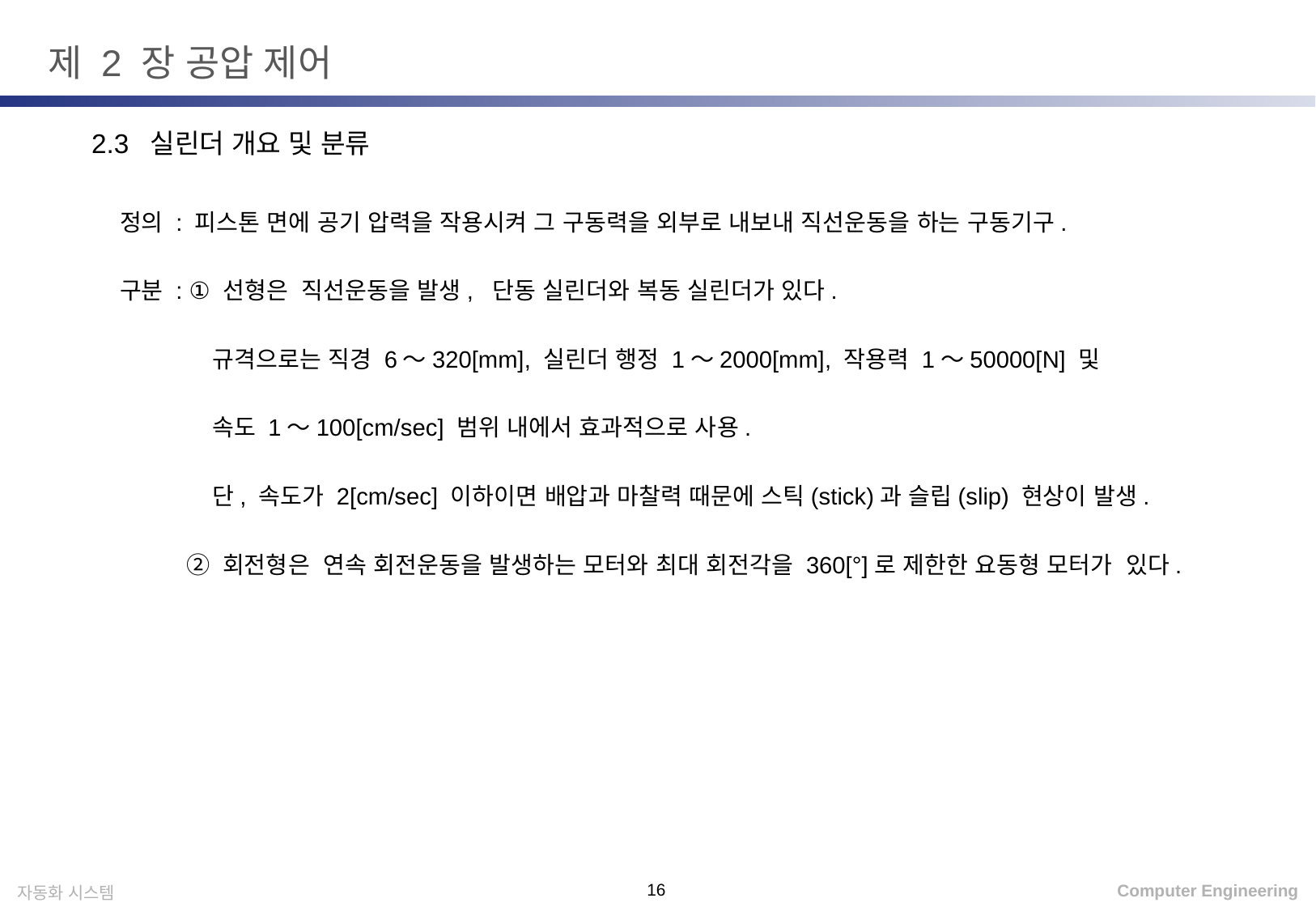

제 2 장 공압 제어
2.3  실린더 개요 및 분류
정의 : 피스톤 면에 공기 압력을 작용시켜 그 구동력을 외부로 내보내 직선운동을 하는 구동기구.
구분 : ① 선형은  직선운동을 발생,  단동 실린더와 복동 실린더가 있다.
             규격으로는 직경 6～320[mm], 실린더 행정 1～2000[mm], 작용력 1～50000[N] 및
             속도 1～100[cm/sec] 범위 내에서 효과적으로 사용.
             단, 속도가 2[cm/sec] 이하이면 배압과 마찰력 때문에 스틱(stick)과 슬립(slip) 현상이 발생.
          ② 회전형은  연속 회전운동을 발생하는 모터와 최대 회전각을 360[°]로 제한한 요동형 모터가  있다.